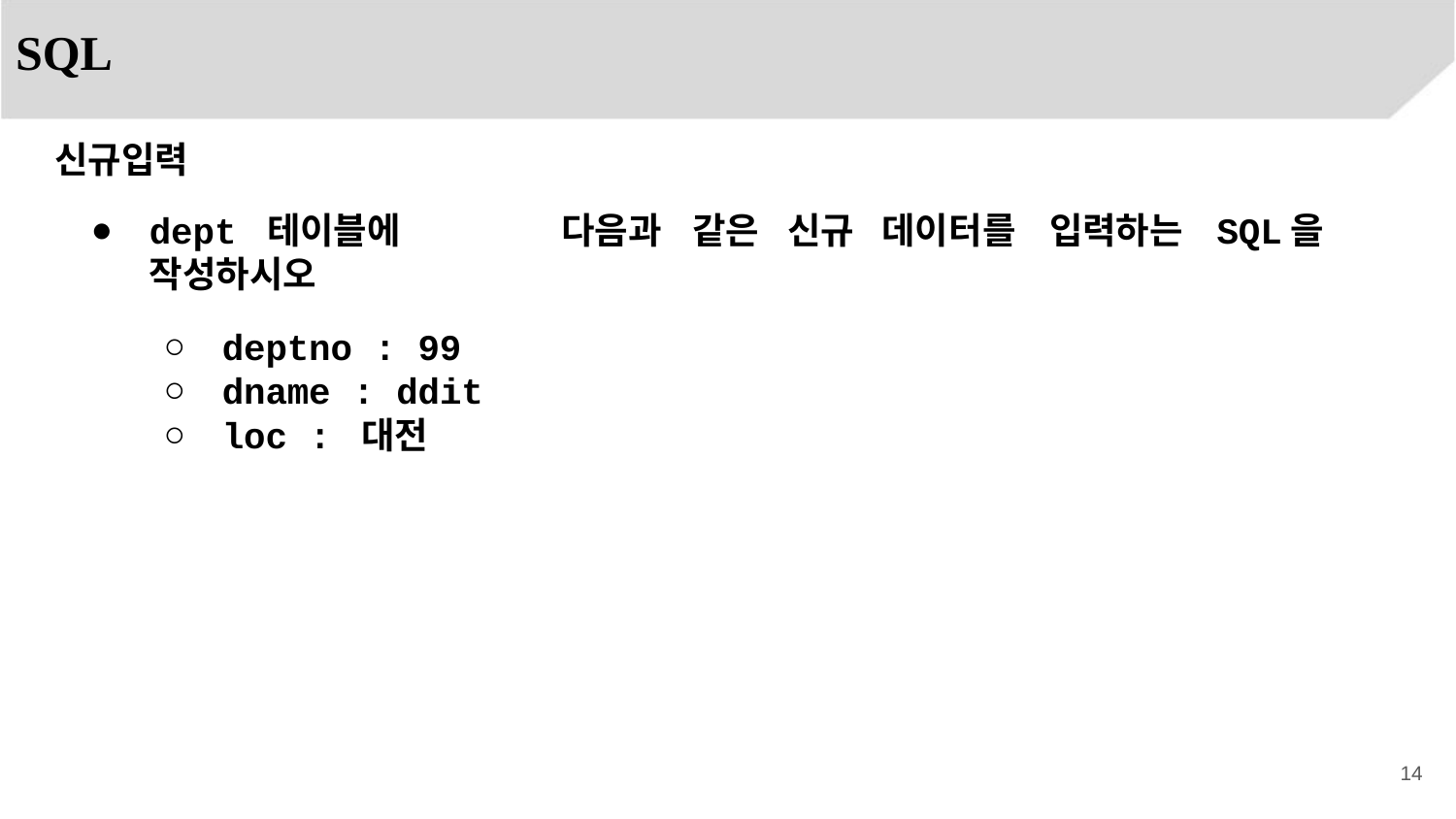

SQL

신규입력

dept 테이블에	다음과	같은	신규	데이터를	입력하는	SQL을	작성하시오

deptno : 99
dname : ddit
loc : 대전
14